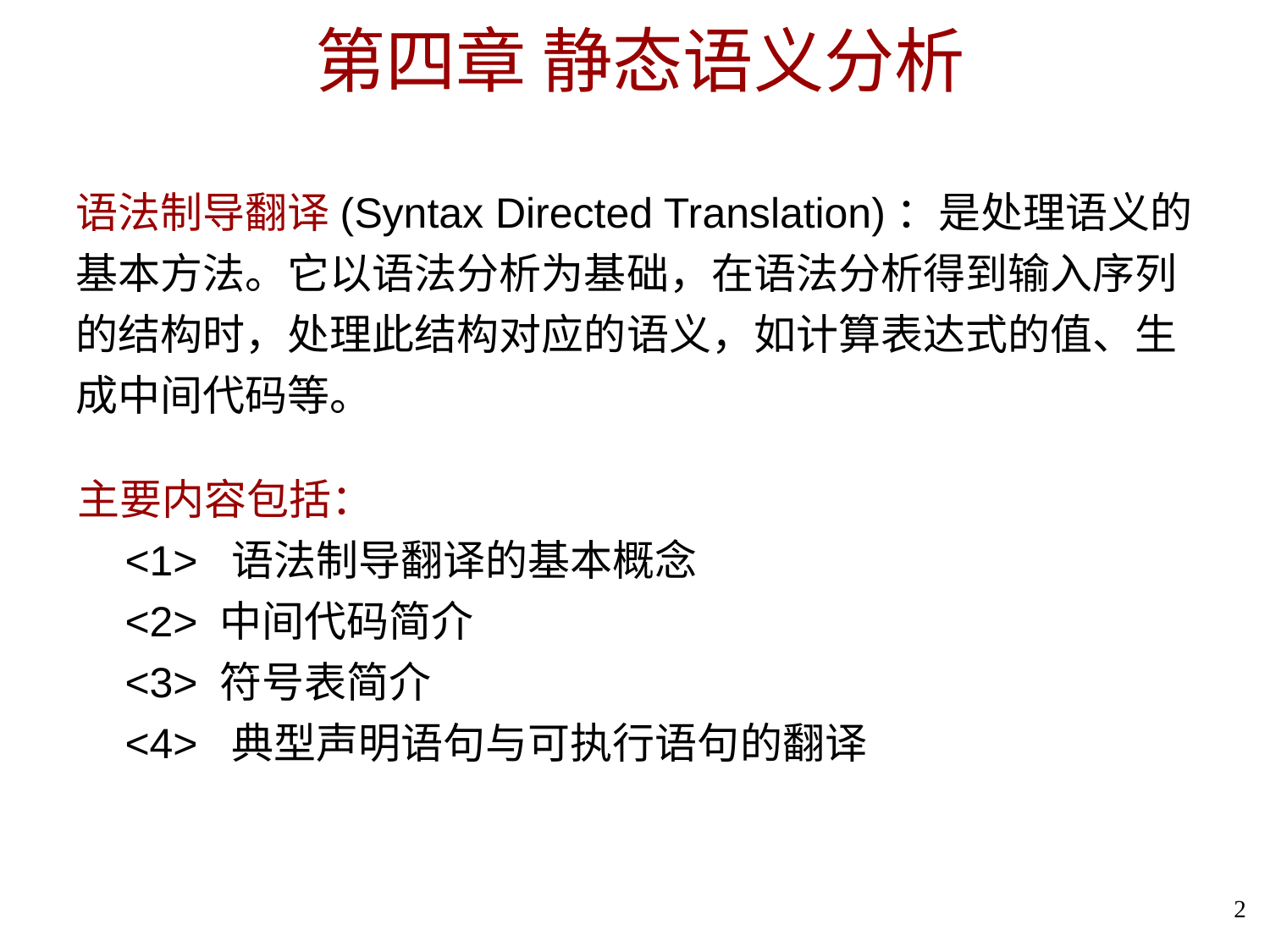

# 第四章 静态语义分析
语法制导翻译(Syntax Directed Translation)：是处理语义的基本方法。它以语法分析为基础，在语法分析得到输入序列的结构时，处理此结构对应的语义，如计算表达式的值、生成中间代码等。
主要内容包括：
    <1>  语法制导翻译的基本概念
    <2> 中间代码简介
    <3> 符号表简介
    <4>  典型声明语句与可执行语句的翻译
2